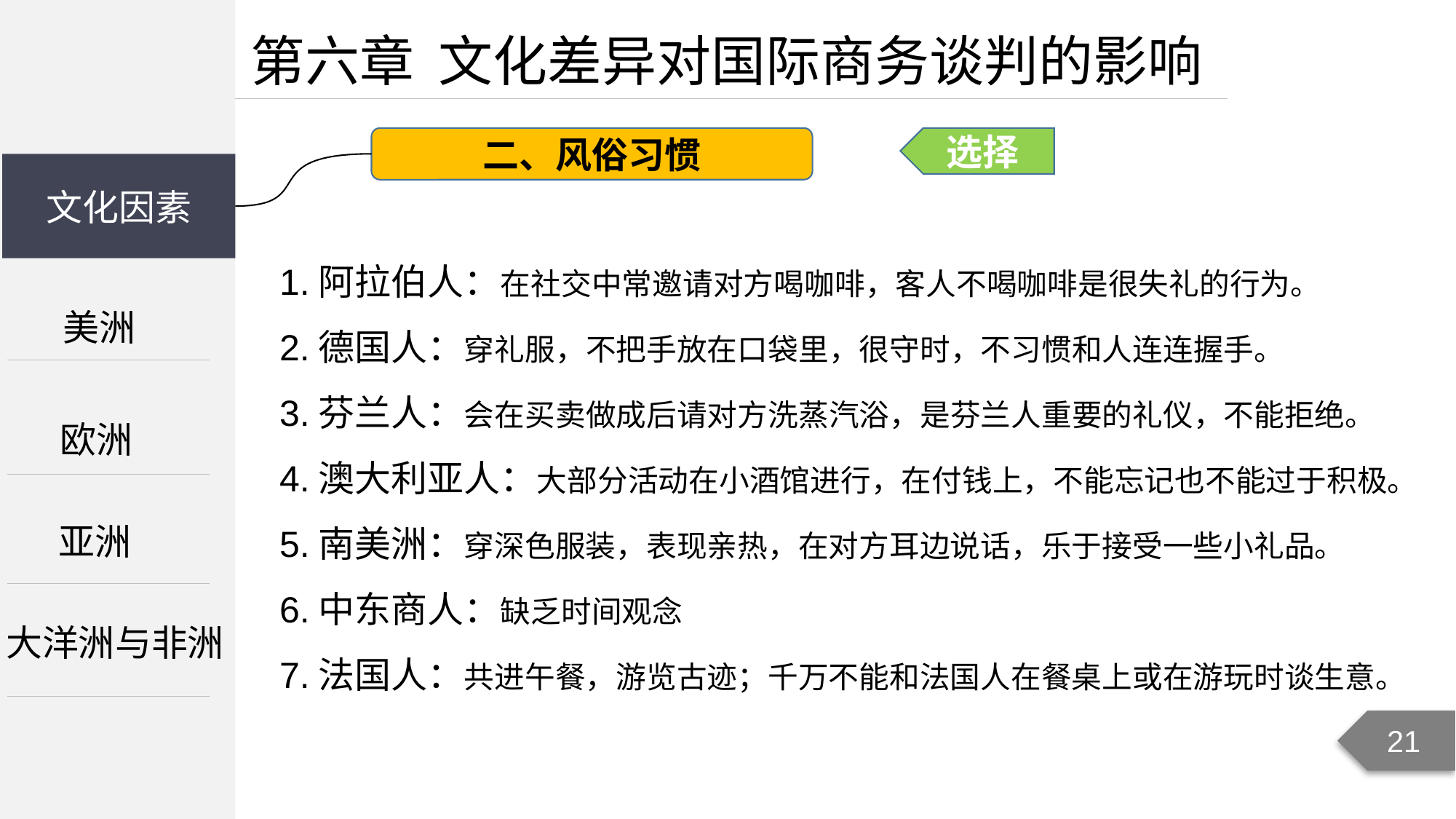

第六章  文化差异对国际商务谈判的影响
二、风俗习惯
选择
文化因素
1.阿拉伯人：在社交中常邀请对方喝咖啡，客人不喝咖啡是很失礼的行为。
2.德国人：穿礼服，不把手放在口袋里，很守时，不习惯和人连连握手。
3.芬兰人：会在买卖做成后请对方洗蒸汽浴，是芬兰人重要的礼仪，不能拒绝。
4.澳大利亚人：大部分活动在小酒馆进行，在付钱上，不能忘记也不能过于积极。
5.南美洲：穿深色服装，表现亲热，在对方耳边说话，乐于接受一些小礼品。
6.中东商人：缺乏时间观念
7.法国人：共进午餐，游览古迹；千万不能和法国人在餐桌上或在游玩时谈生意。
美洲
欧洲
亚洲
大洋洲与非洲
21